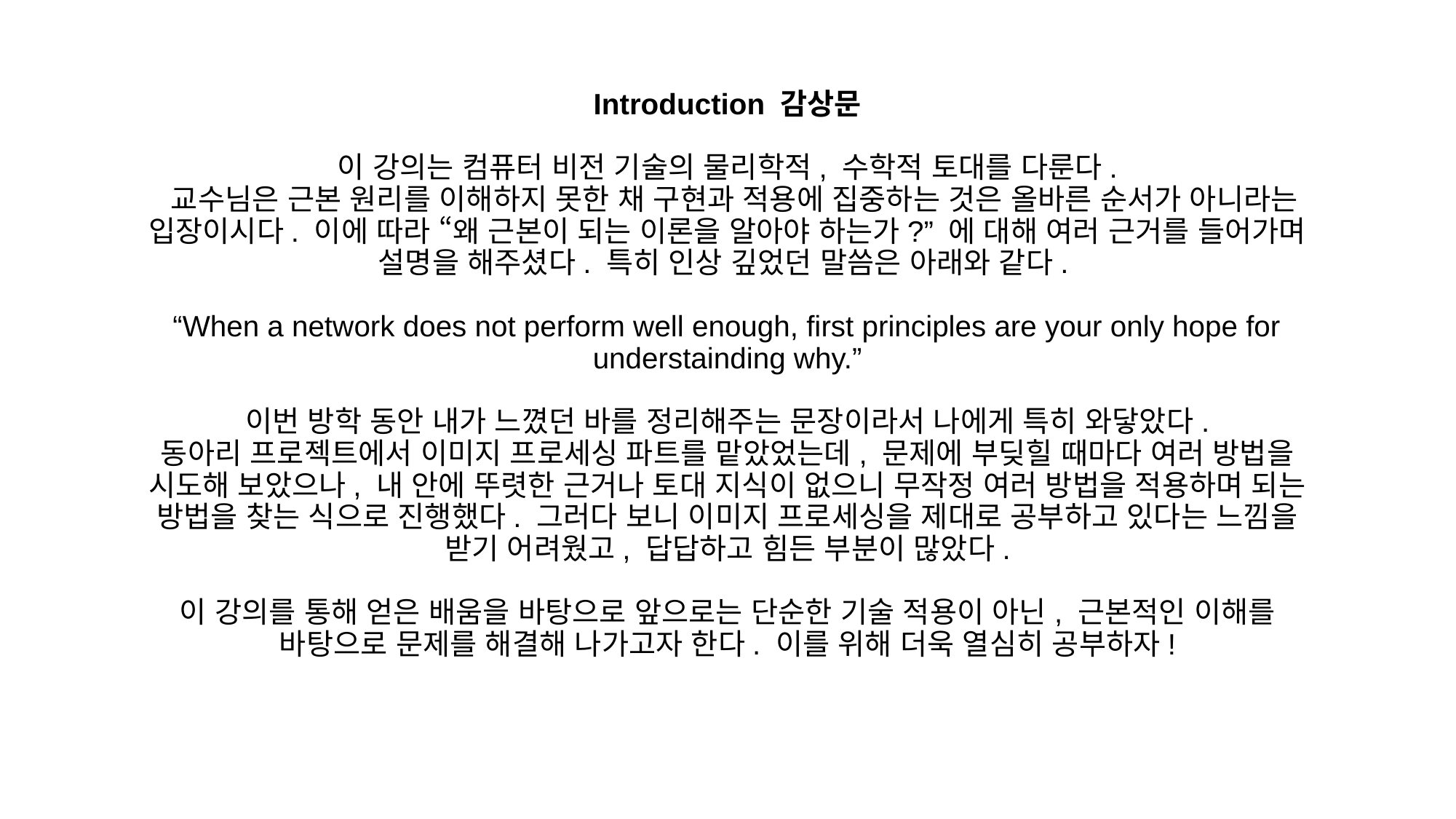

# Introduction 감상문 이 강의는 컴퓨터 비전 기술의 물리학적, 수학적 토대를 다룬다. 교수님은 근본 원리를 이해하지 못한 채 구현과 적용에 집중하는 것은 올바른 순서가 아니라는 입장이시다. 이에 따라 “왜 근본이 되는 이론을 알아야 하는가?” 에 대해 여러 근거를 들어가며 설명을 해주셨다. 특히 인상 깊었던 말씀은 아래와 같다. “When a network does not perform well enough, first principles are your only hope for understainding why.” 이번 방학 동안 내가 느꼈던 바를 정리해주는 문장이라서 나에게 특히 와닿았다. 동아리 프로젝트에서 이미지 프로세싱 파트를 맡았었는데, 문제에 부딪힐 때마다 여러 방법을 시도해 보았으나, 내 안에 뚜렷한 근거나 토대 지식이 없으니 무작정 여러 방법을 적용하며 되는 방법을 찾는 식으로 진행했다. 그러다 보니 이미지 프로세싱을 제대로 공부하고 있다는 느낌을 받기 어려웠고, 답답하고 힘든 부분이 많았다. 이 강의를 통해 얻은 배움을 바탕으로 앞으로는 단순한 기술 적용이 아닌, 근본적인 이해를 바탕으로 문제를 해결해 나가고자 한다. 이를 위해 더욱 열심히 공부하자!